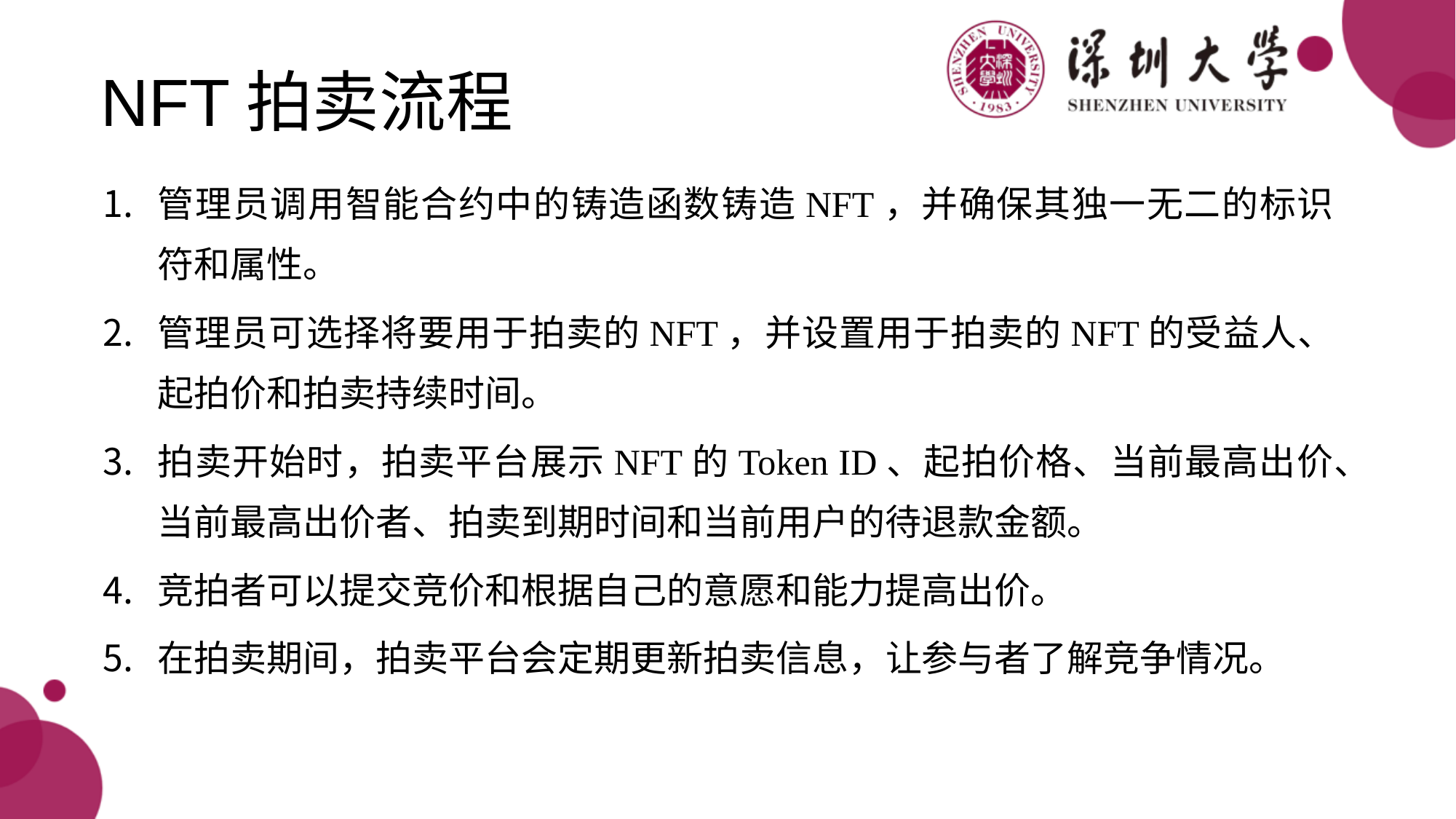

# NFT拍卖流程
管理员调用智能合约中的铸造函数铸造NFT，并确保其独一无二的标识符和属性。
管理员可选择将要用于拍卖的NFT，并设置用于拍卖的NFT的受益人、起拍价和拍卖持续时间。
拍卖开始时，拍卖平台展示NFT的Token ID、起拍价格、当前最高出价、当前最高出价者、拍卖到期时间和当前用户的待退款金额。
竞拍者可以提交竞价和根据自己的意愿和能力提高出价。
在拍卖期间，拍卖平台会定期更新拍卖信息，让参与者了解竞争情况。